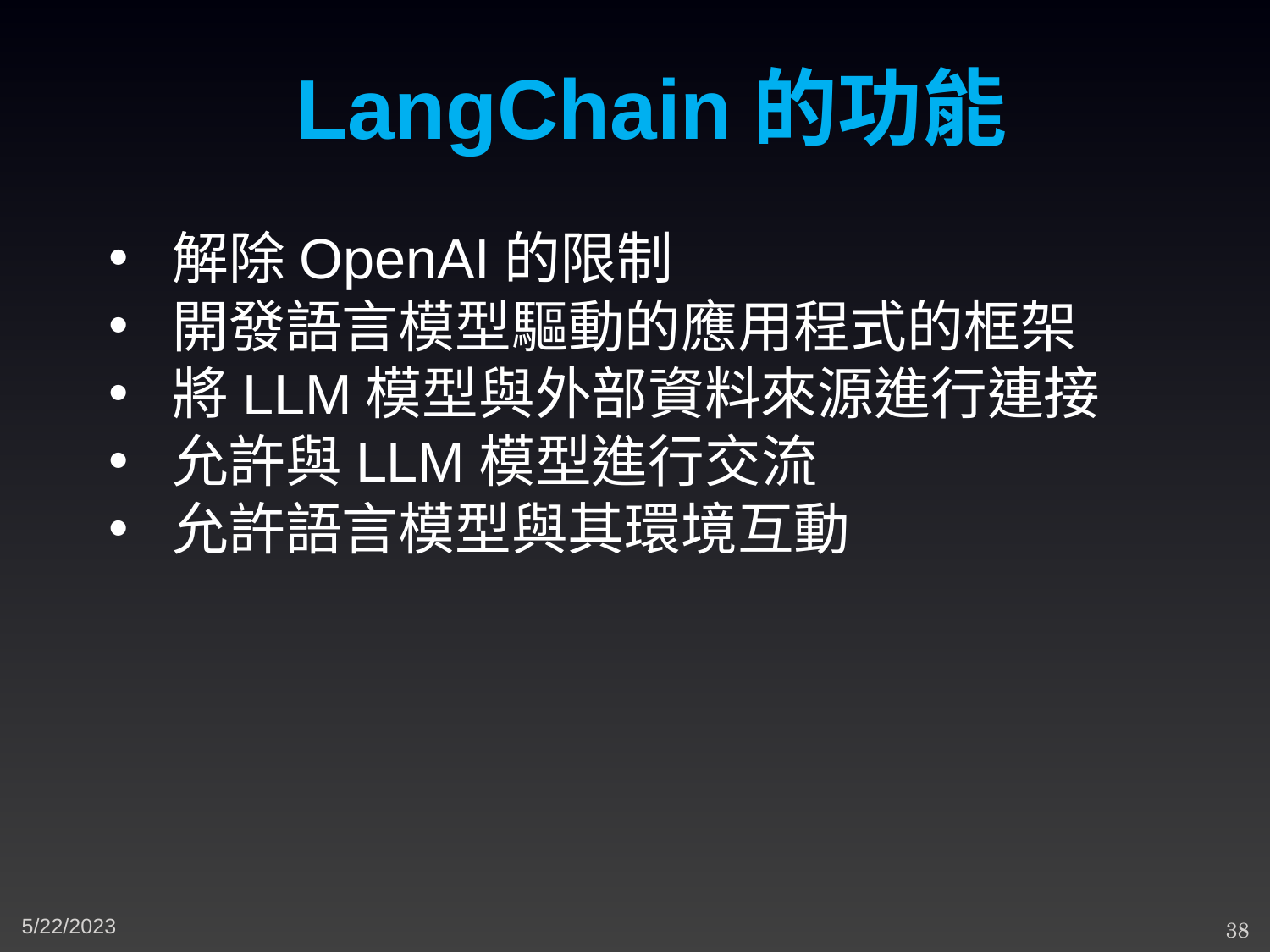

LangChain的功能
解除OpenAI的限制
開發語言模型驅動的應用程式的框架
將LLM模型與外部資料來源進行連接
允許與LLM模型進行交流
允許語言模型與其環境互動

5/22/2023
38